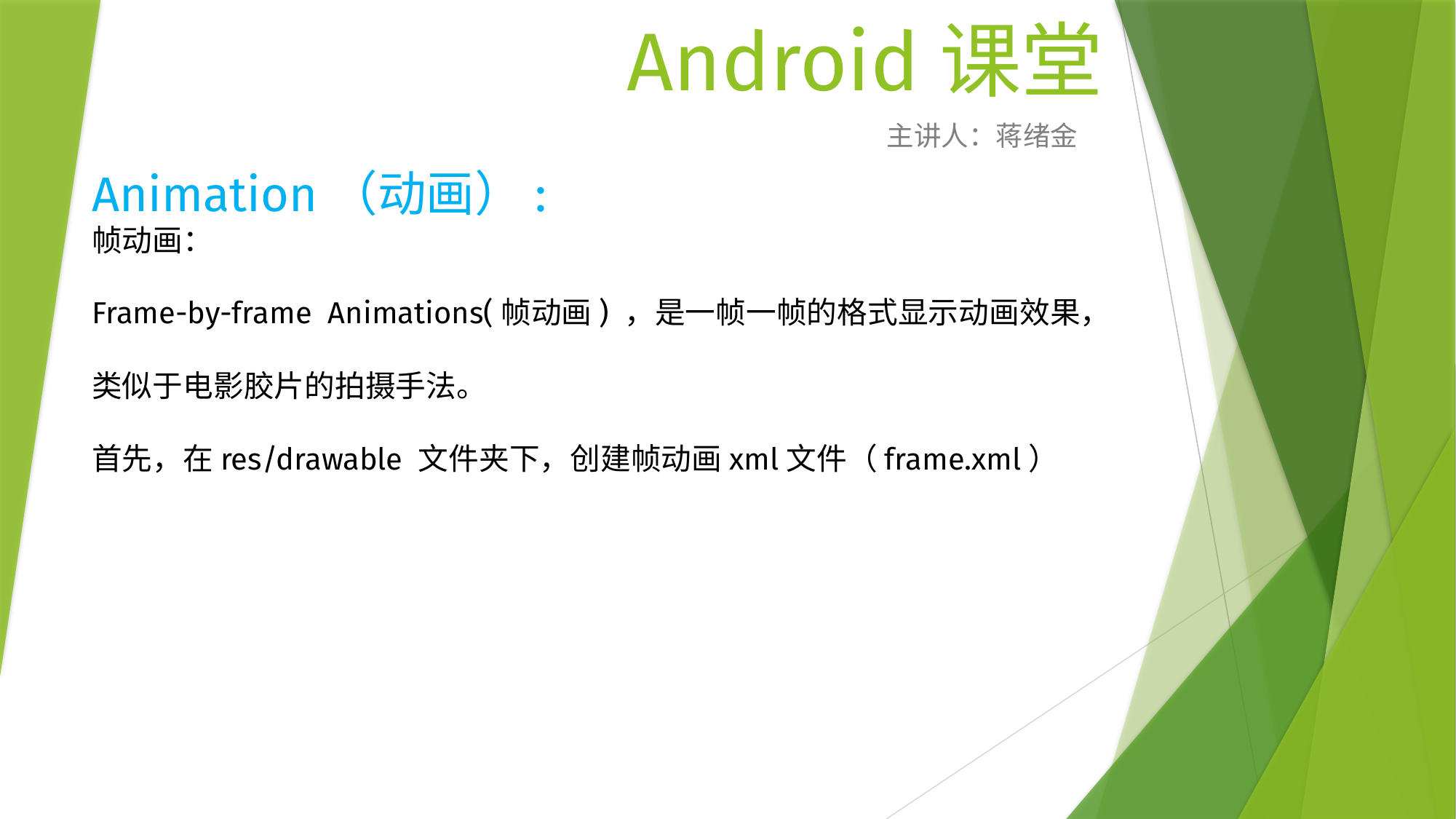

# Android课堂
主讲人：蒋绪金
Animation（动画）:
帧动画：

Frame-by-frame  Animations(帧动画) ，是一帧一帧的格式显示动画效果，

类似于电影胶片的拍摄手法。

首先，在res/drawable 文件夹下，创建帧动画xml文件（frame.xml）